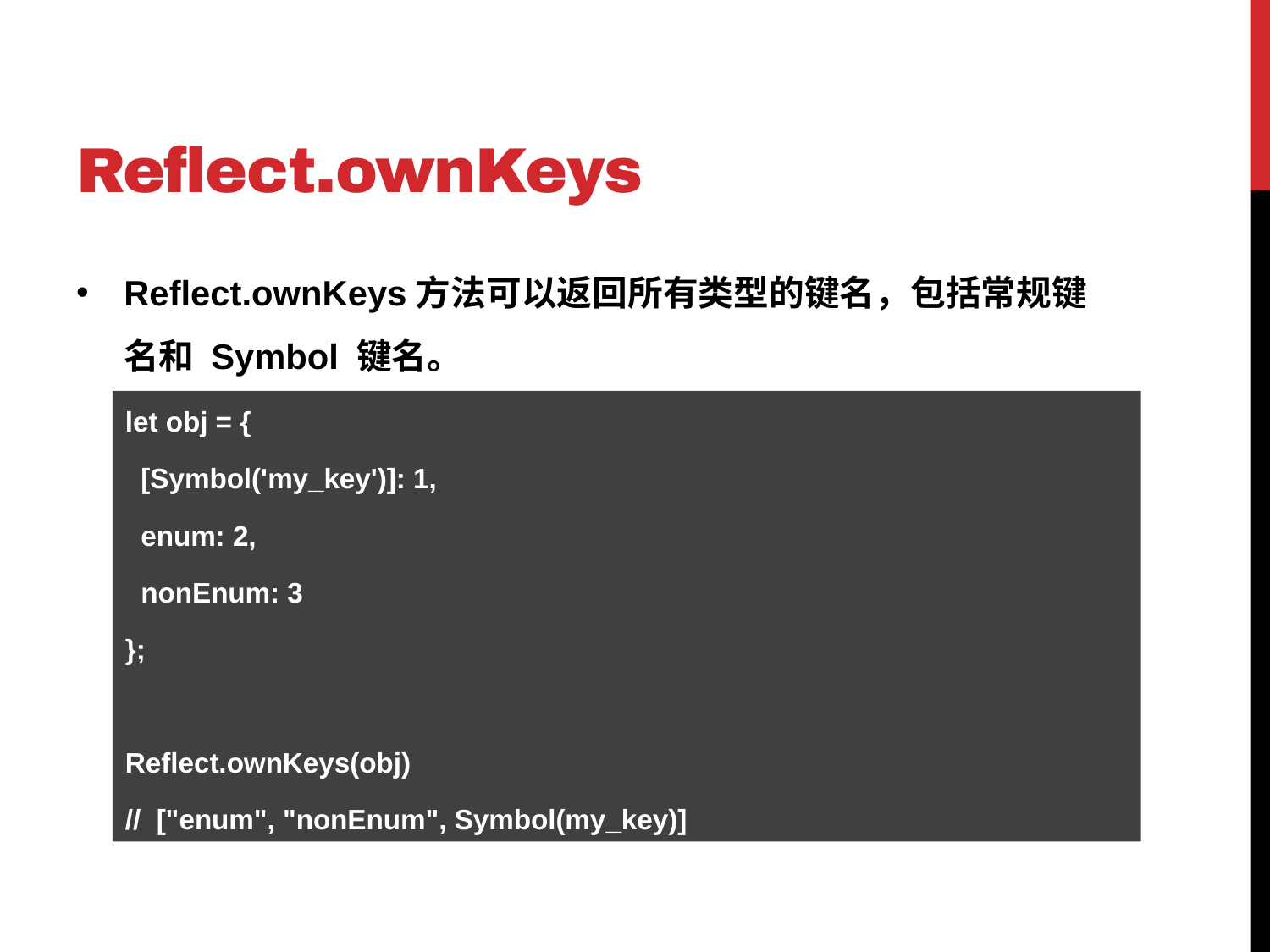

# Reflect.ownKeys
Reflect.ownKeys方法可以返回所有类型的键名，包括常规键名和 Symbol 键名。

let obj = {
  [Symbol('my_key')]: 1,
  enum: 2,
  nonEnum: 3
};

Reflect.ownKeys(obj)
//  ["enum", "nonEnum", Symbol(my_key)]